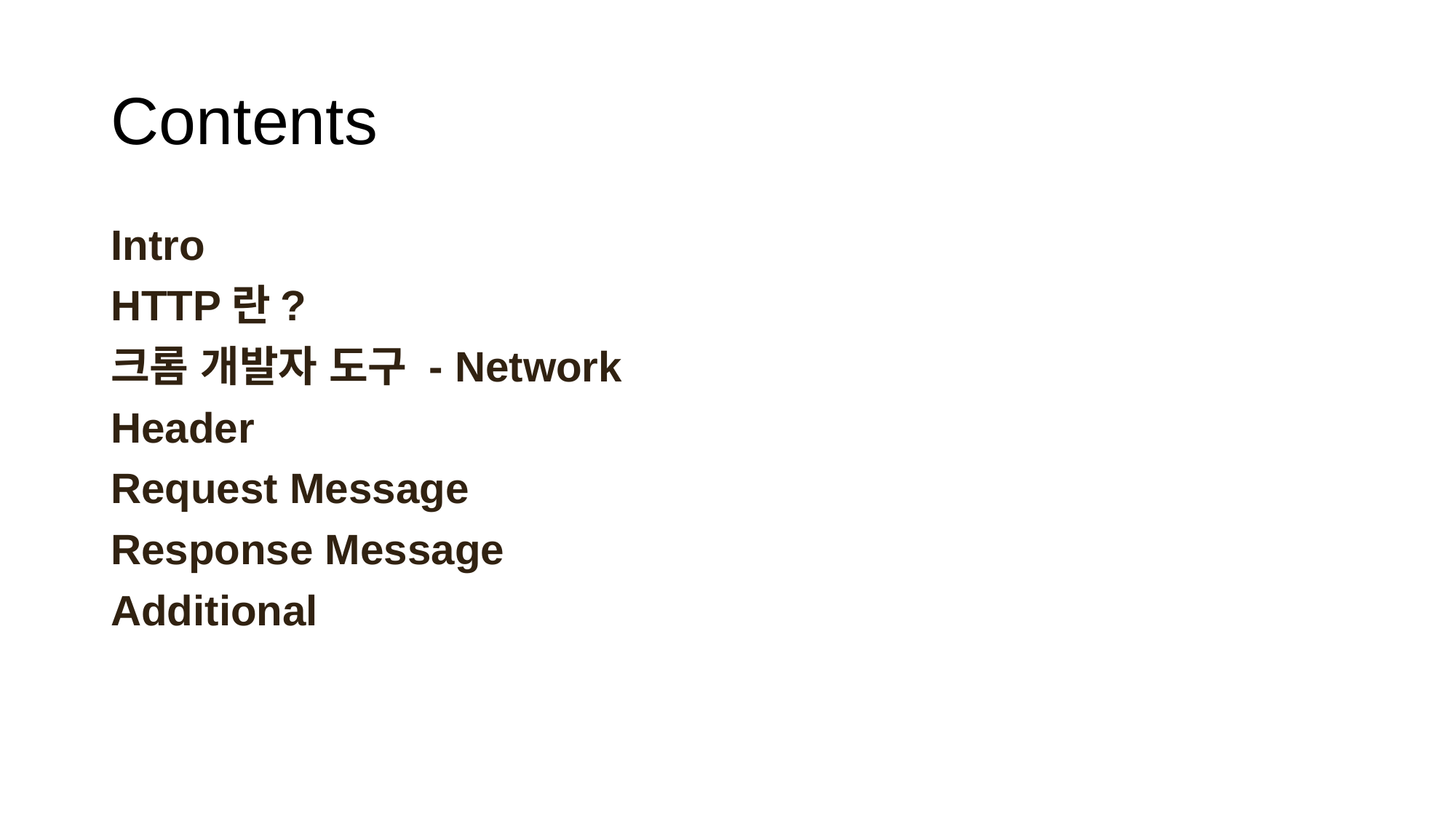

# Contents
Intro
HTTP란?
크롬 개발자 도구 - Network
Header
Request Message
Response Message
Additional